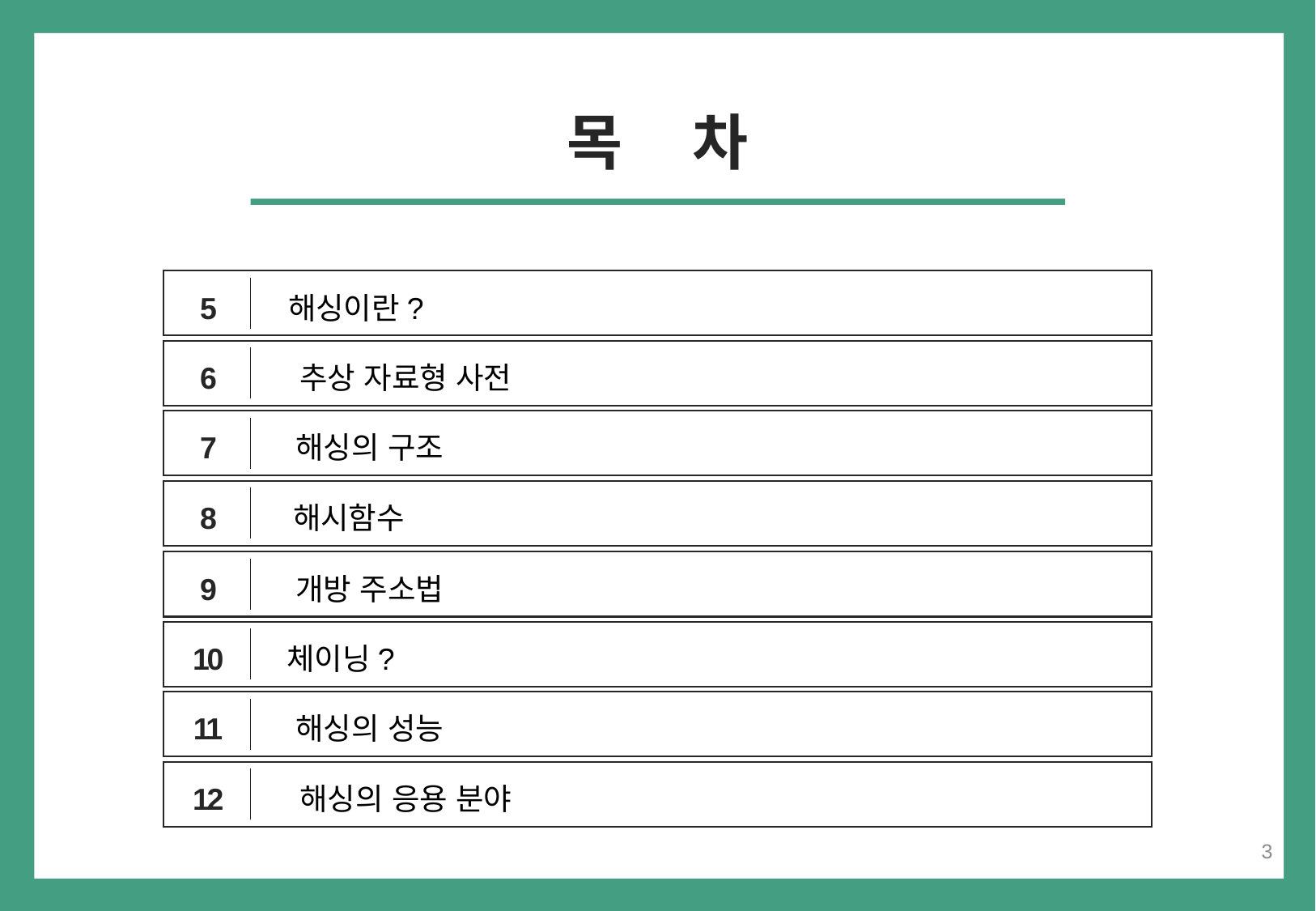

목     차

5
해싱이란?

6
추상 자료형 사전

7
해싱의 구조

8
해시함수

9
개방 주소법

10
체이닝?

11
해싱의 성능

12
해싱의 응용 분야
3